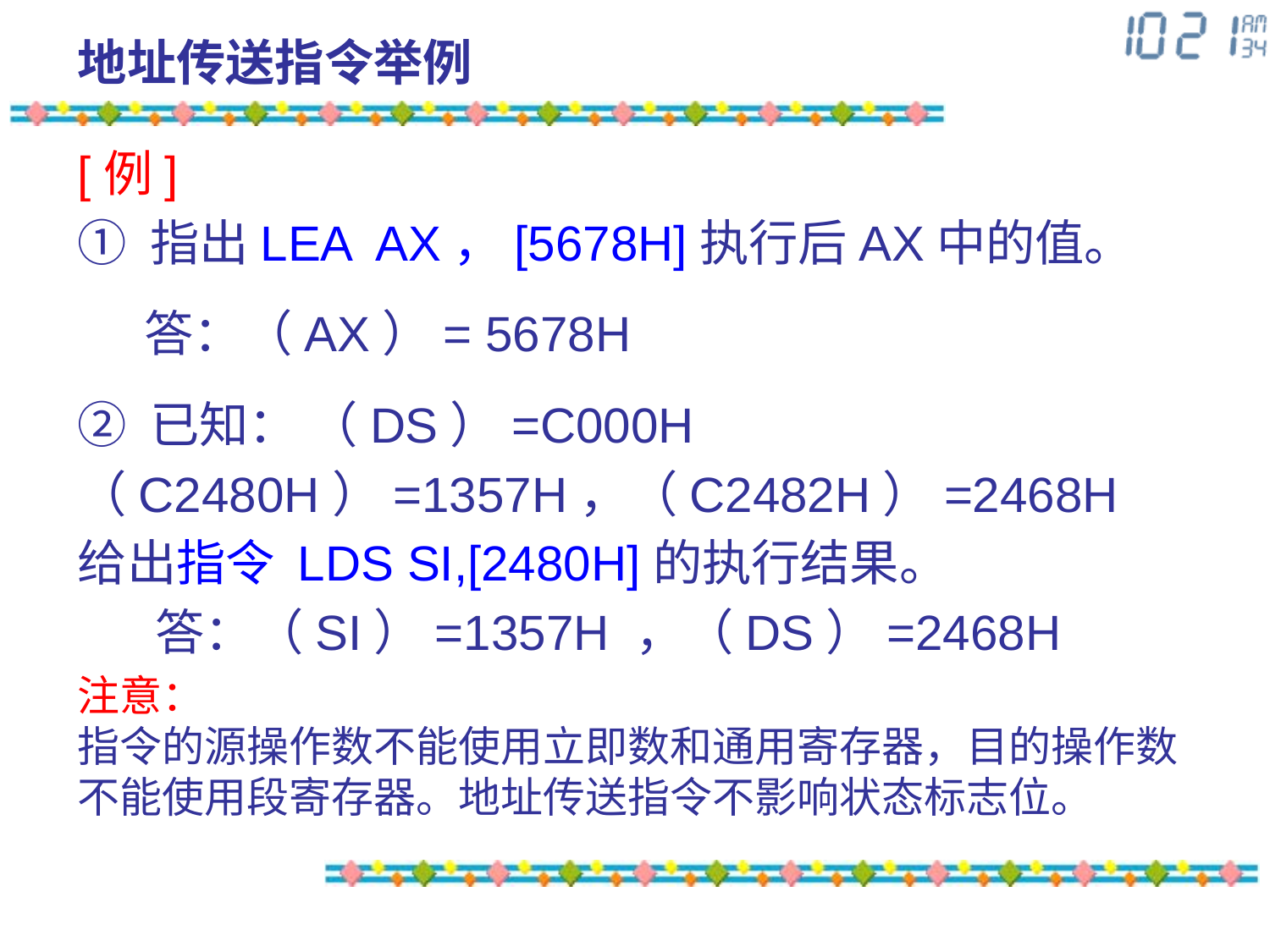

# 地址传送指令举例
[例]
① 指出LEA  AX，[5678H]执行后AX中的值。
     答：（AX）= 5678H
② 已知： （DS）=C000H
（C2480H）=1357H，（C2482H）=2468H
给出指令 LDS SI,[2480H]的执行结果。
      答：（SI）=1357H ，（DS）=2468H
注意：
指令的源操作数不能使用立即数和通用寄存器，目的操作数不能使用段寄存器。地址传送指令不影响状态标志位。